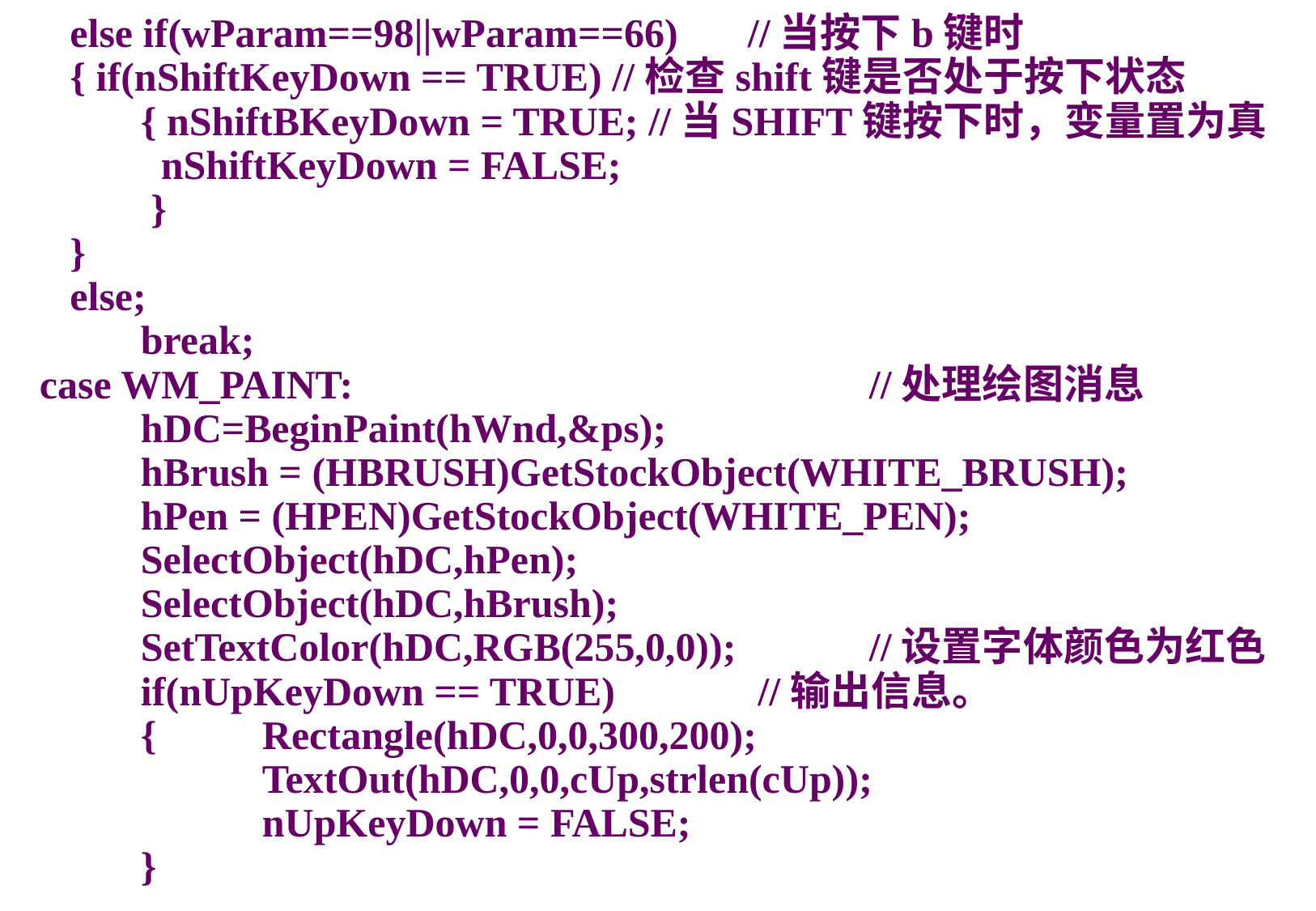

else if(wParam==98||wParam==66)	//当按下b键时
     { if(nShiftKeyDown == TRUE) //检查shift键是否处于按下状态
	{ nShiftBKeyDown = TRUE; //当SHIFT键按下时，变量置为真
	  nShiftKeyDown = FALSE;
	 }
     }
     else;
  	break;
  case WM_PAINT:					//处理绘图消息
	hDC=BeginPaint(hWnd,&ps);
	hBrush = (HBRUSH)GetStockObject(WHITE_BRUSH);
	hPen = (HPEN)GetStockObject(WHITE_PEN);
	SelectObject(hDC,hPen);
	SelectObject(hDC,hBrush);
	SetTextColor(hDC,RGB(255,0,0));		//设置字体颜色为红色
	if(nUpKeyDown == TRUE)		 //输出信息。
	{	Rectangle(hDC,0,0,300,200);
		TextOut(hDC,0,0,cUp,strlen(cUp));
		nUpKeyDown = FALSE;
	}